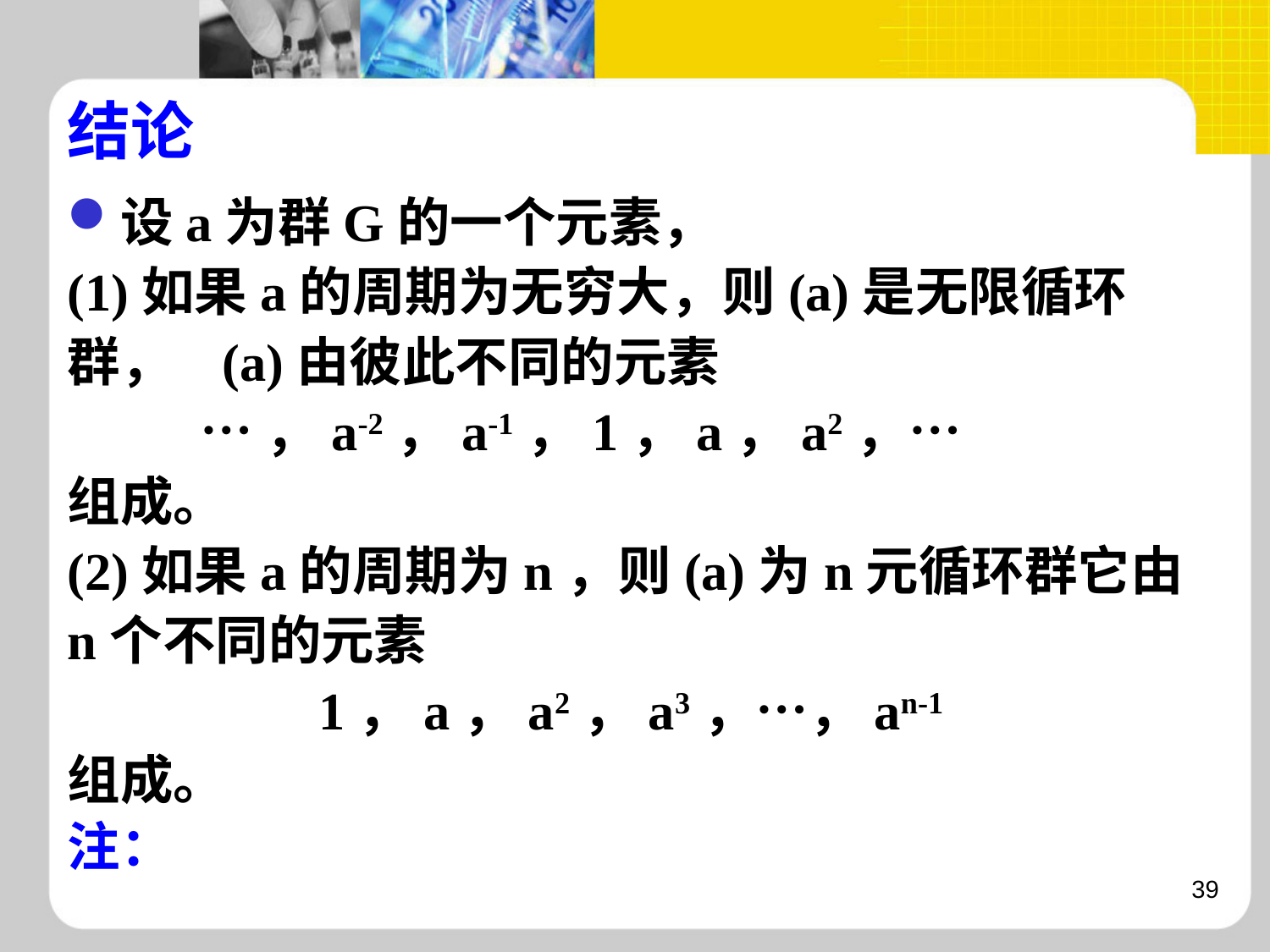

# 结论
设a为群G的一个元素，
(1)如果a的周期为无穷大，则(a)是无限循环群，   (a)由彼此不同的元素
           …，a-2，a-1，1，a，a2，…
组成。
(2)如果a的周期为n，则(a)为n元循环群它由n个不同的元素
1，a，a2，a3，…，an-1
组成。
注：
39